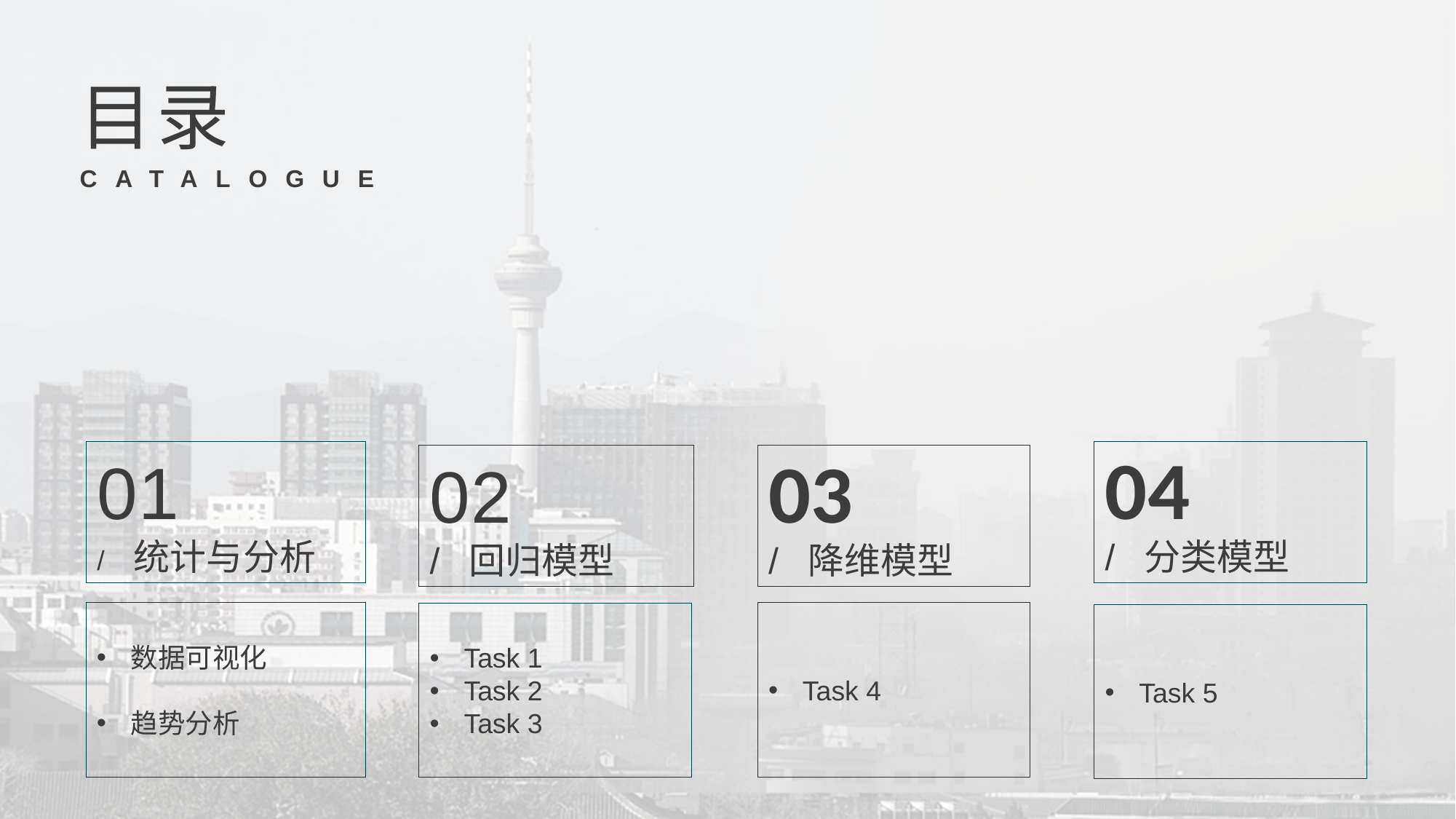

目录
CATALOGUE
01
/  统计与分析

数据可视化

趋势分析

04
/  分类模型
02
/  回归模型

Task 1
Task 2
Task 3

03
/  降维模型

Task 4

Task 5